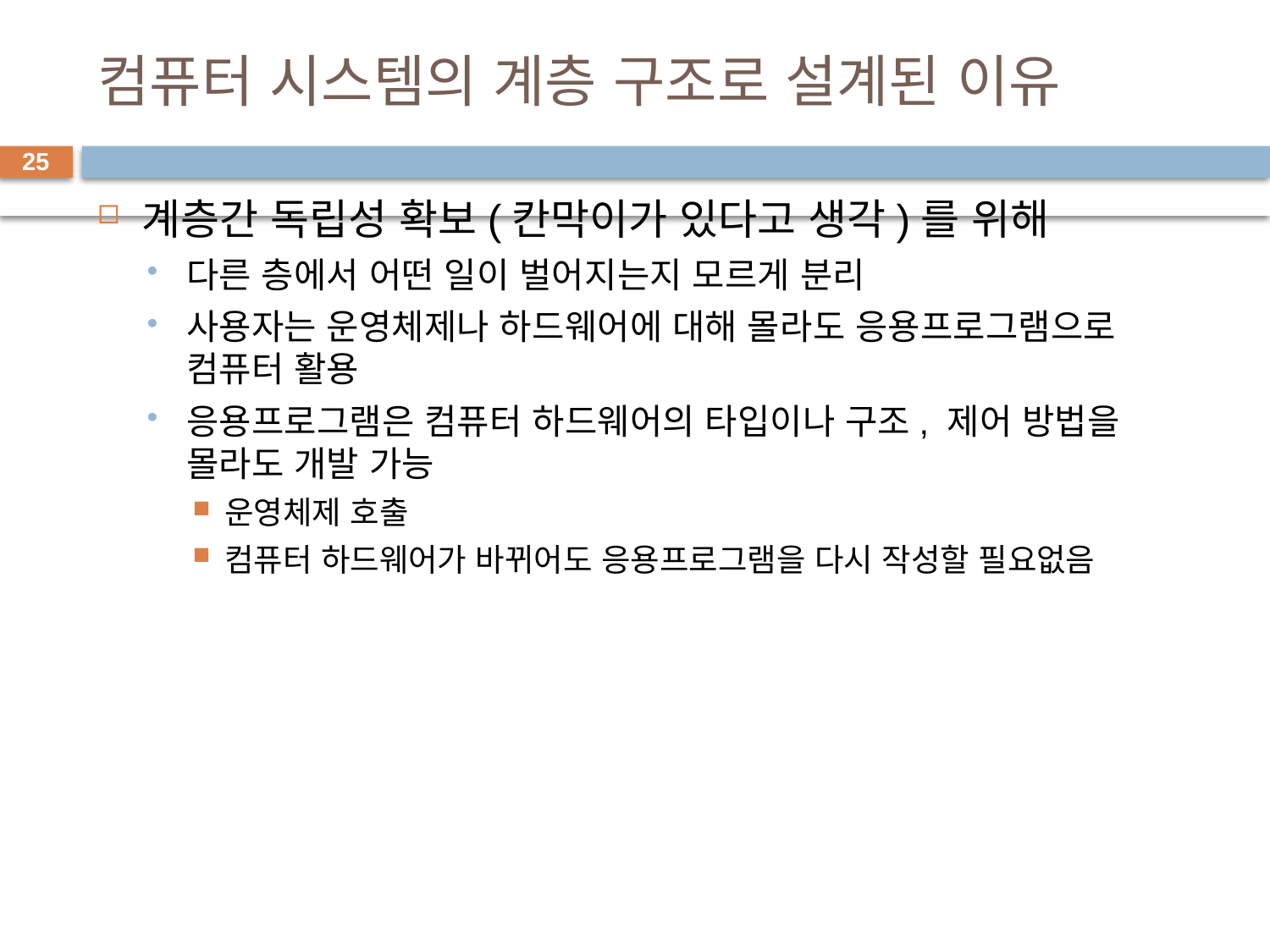

# 컴퓨터 시스템의 계층 구조로 설계된 이유
25
계층간 독립성 확보(칸막이가 있다고 생각)를 위해
다른 층에서 어떤 일이 벌어지는지 모르게 분리
사용자는 운영체제나 하드웨어에 대해 몰라도 응용프로그램으로 컴퓨터 활용
응용프로그램은 컴퓨터 하드웨어의 타입이나 구조, 제어 방법을 몰라도 개발 가능
운영체제 호출
컴퓨터 하드웨어가 바뀌어도 응용프로그램을 다시 작성할 필요없음